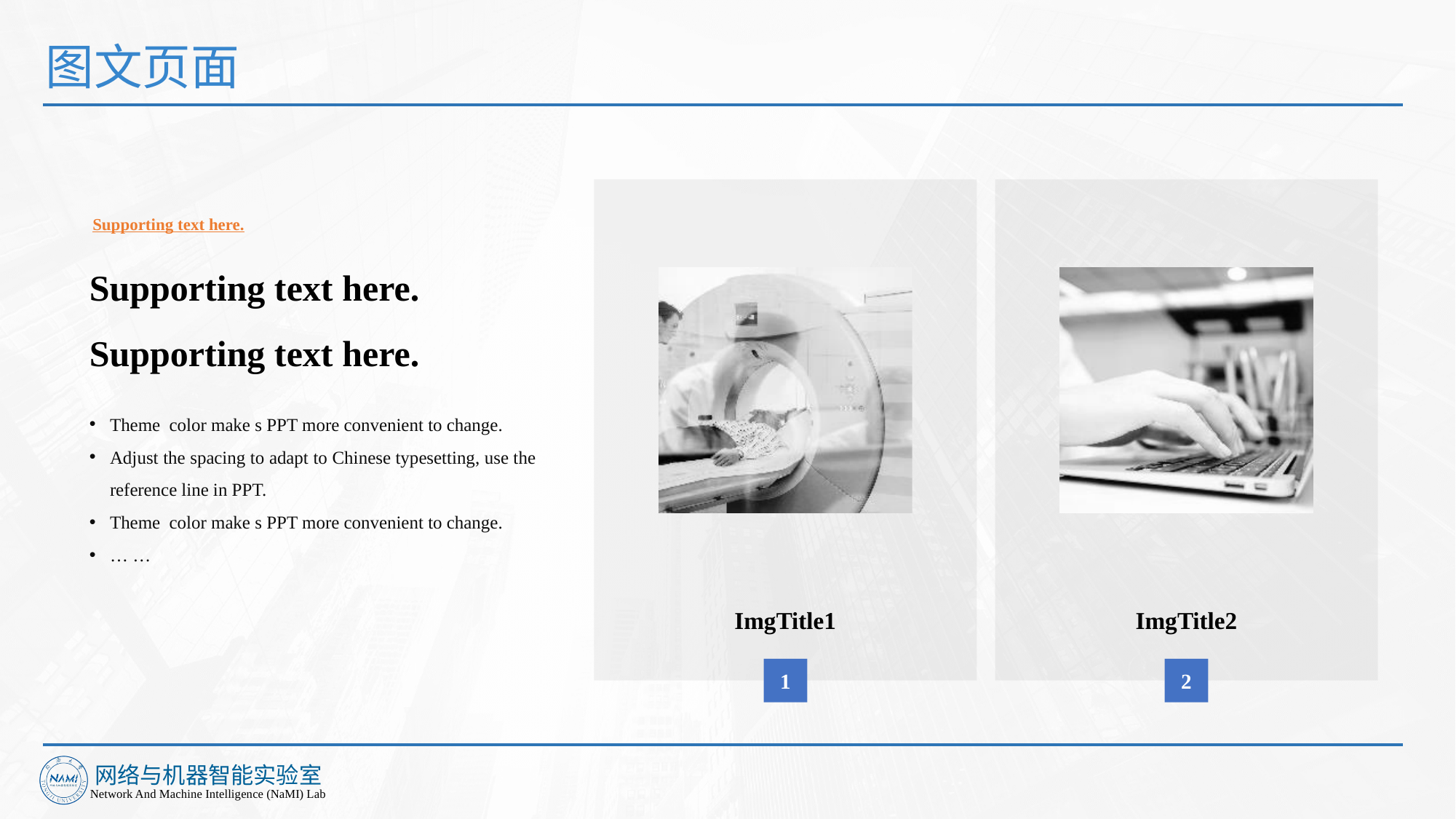

# 图文页面

ImgTitle1

ImgTitle2
Supporting text here.
Supporting text here.
Supporting text here.
Theme  color make s PPT more convenient to change.
Adjust the spacing to adapt to Chinese typesetting, use the reference line in PPT.
Theme  color make s PPT more convenient to change.
… …
1
2